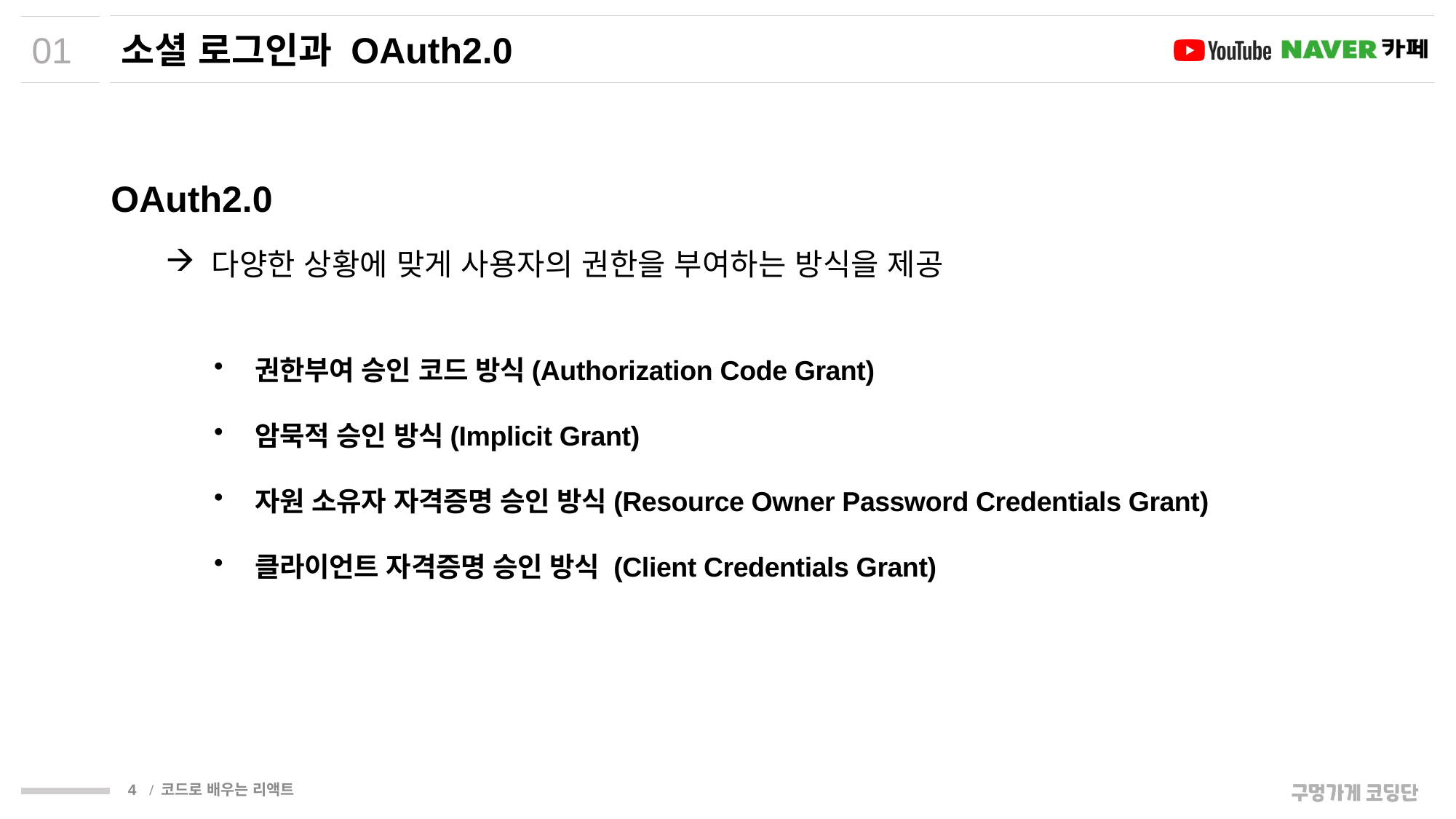

01
# 소셜 로그인과 OAuth2.0
OAuth2.0
 다양한 상황에 맞게 사용자의 권한을 부여하는 방식을 제공
권한부여 승인 코드 방식(Authorization Code Grant)
암묵적 승인 방식(Implicit Grant)
자원 소유자 자격증명 승인 방식(Resource Owner Password Credentials Grant)
클라이언트 자격증명 승인 방식 (Client Credentials Grant)
4
/ 코드로 배우는 리액트